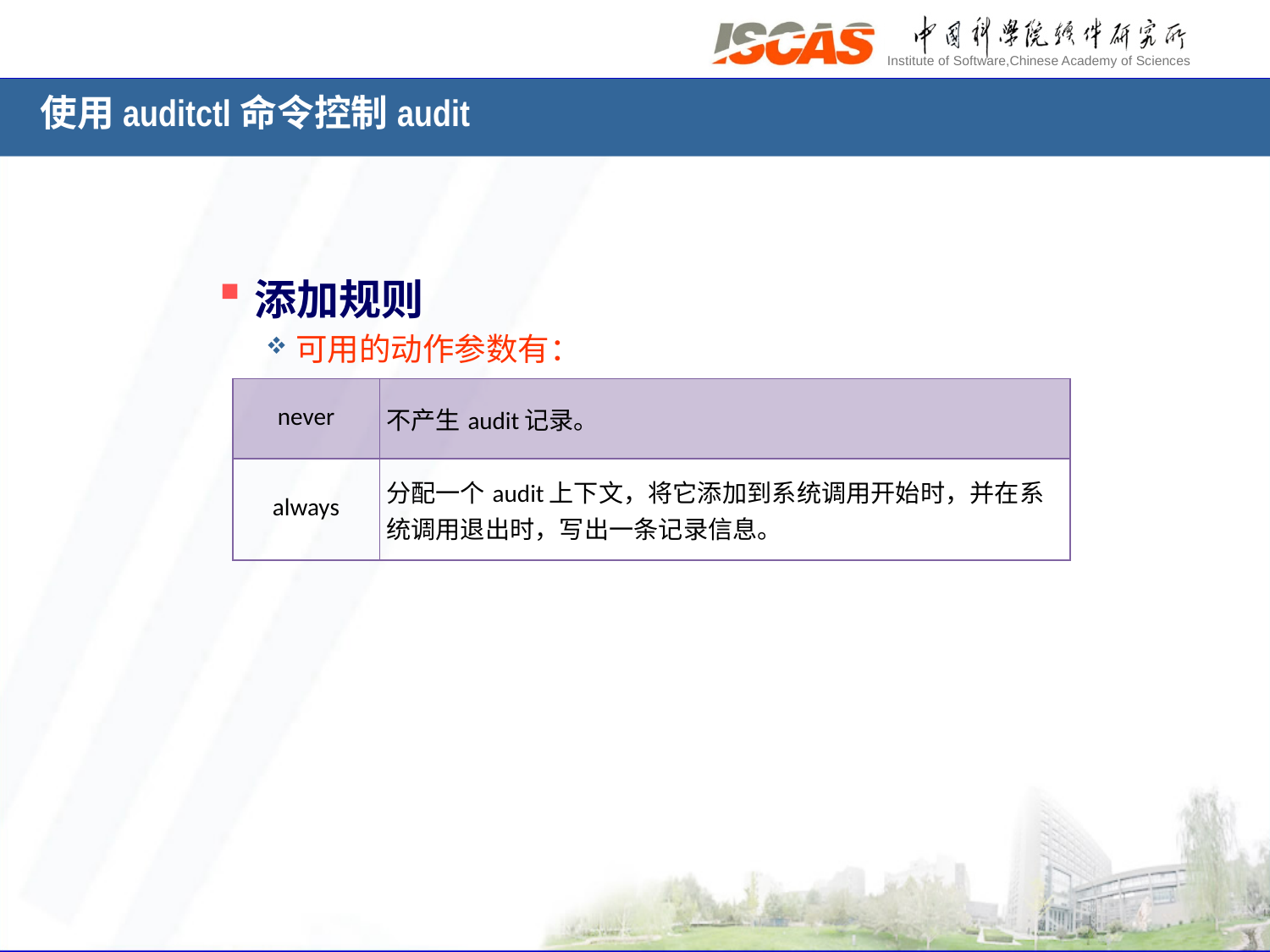

使用auditctl命令控制audit
添加规则
可用的动作参数有：

| never | 不产生audit记录。 |
| --- | --- |
| always | 分配一个audit上下文，将它添加到系统调用开始时，并在系统调用退出时，写出一条记录信息。 |